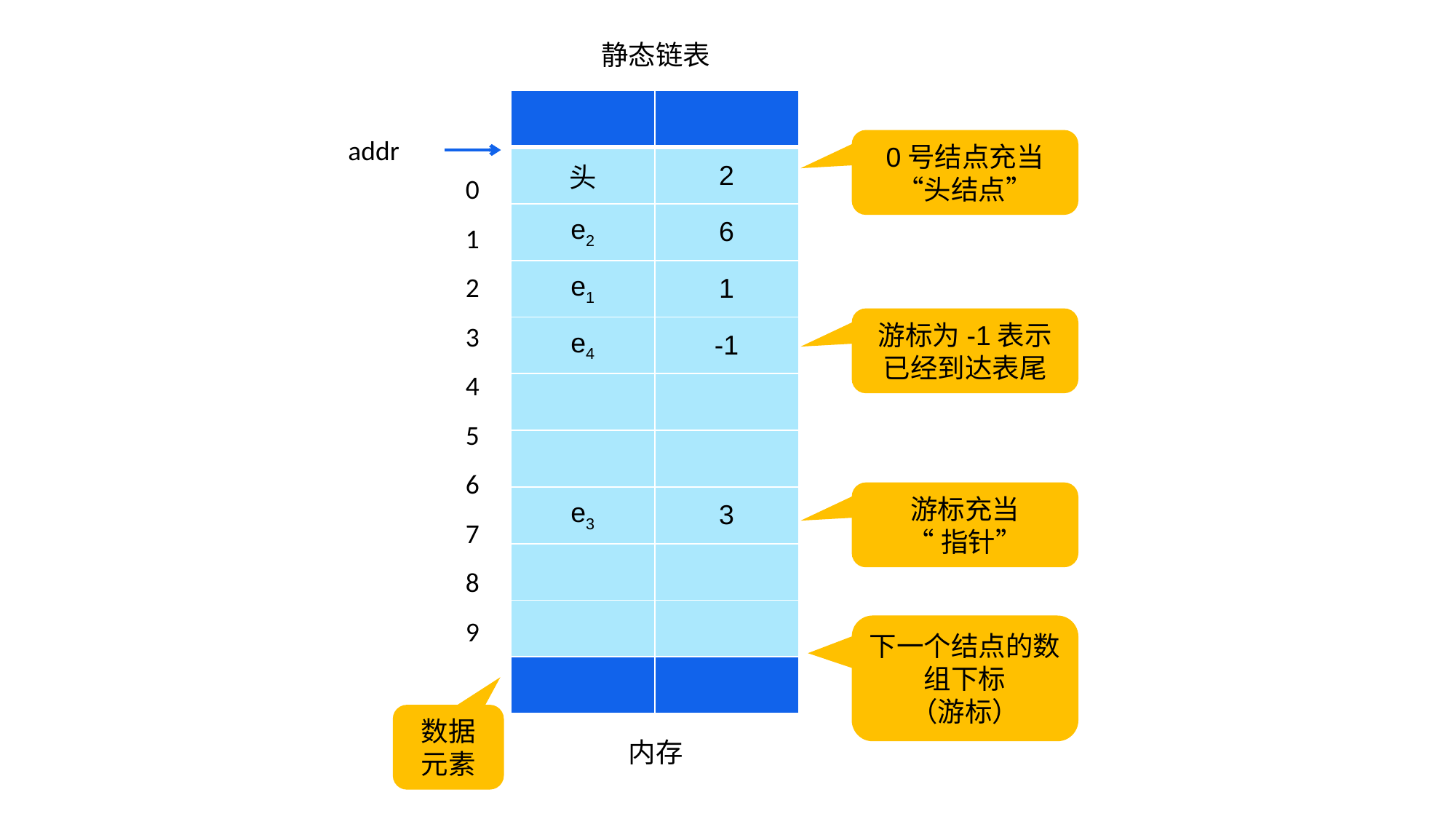

静态链表
|  |  |
| --- | --- |
| 头 | 2 |
| e2 | 6 |
| e1 | 1 |
| e4 | -1 |
|  |  |
|  |  |
| e3 | 3 |
|  |  |
|  |  |
|  |  |
addr
0号结点充当“头结点”
0
1
2
3
4
5
6
7
8
9
游标为-1表示已经到达表尾
游标充当
“指针”
下一个结点的数组下标
（游标）
数据元素
内存